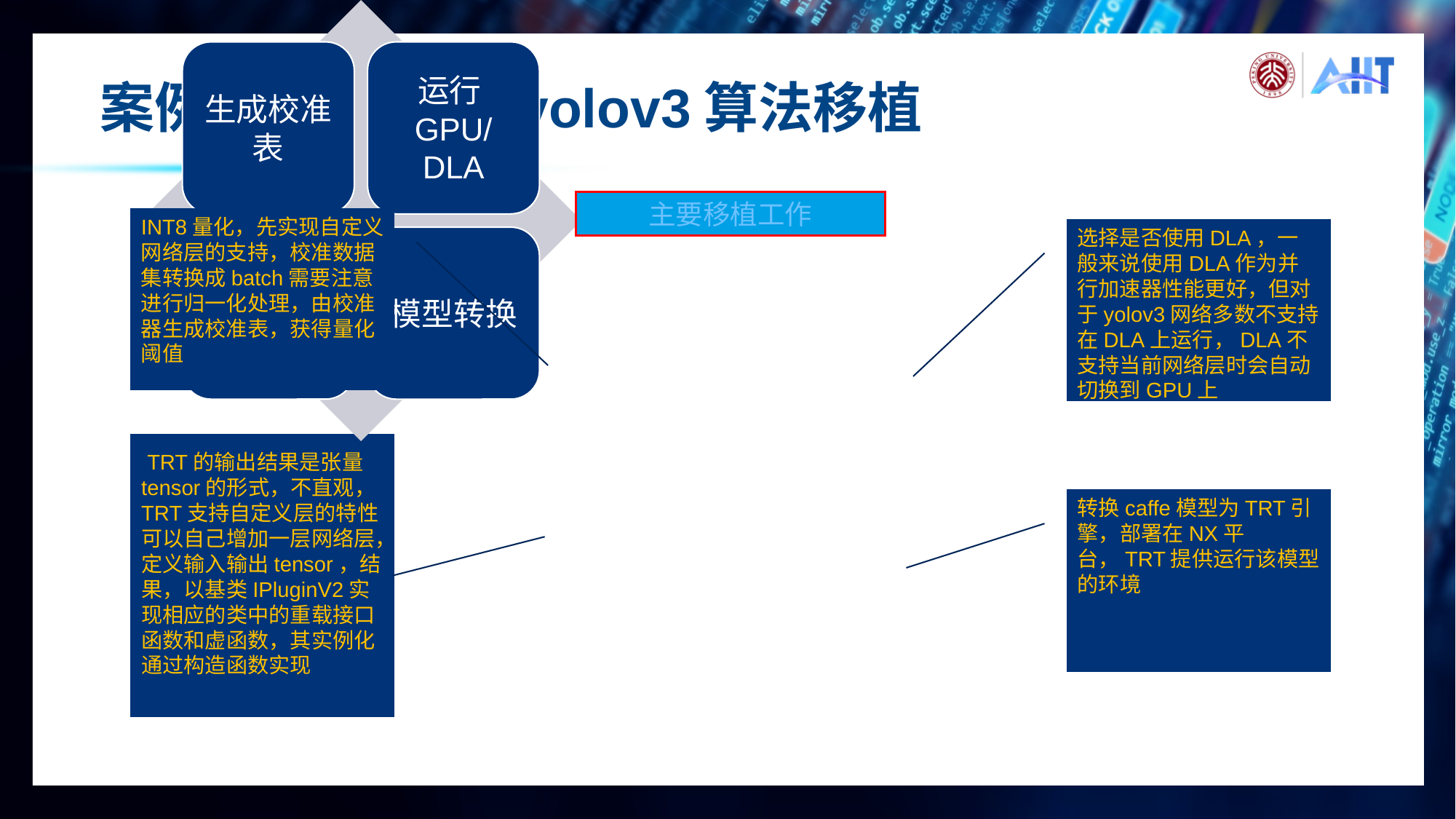

# 案例---TRT实现yolov3算法移植
主要移植工作

INT8量化，先实现自定义网络层的支持，校准数据集转换成batch需要注意进行归一化处理，由校准器生成校准表，获得量化阈值
选择是否使用DLA，一般来说使用DLA作为并行加速器性能更好，但对于yolov3网络多数不支持在DLA上运行，DLA不支持当前网络层时会自动切换到GPU上

生成校准表
运行GPU/DLA
自定义网络层
模型转换

 TRT的输出结果是张量tensor的形式，不直观，TRT支持自定义层的特性可以自己增加一层网络层，定义输入输出tensor，结果，以基类IPluginV2实现相应的类中的重载接口函数和虚函数，其实例化通过构造函数实现

转换caffe模型为TRT引擎，部署在NX平台，TRT提供运行该模型的环境